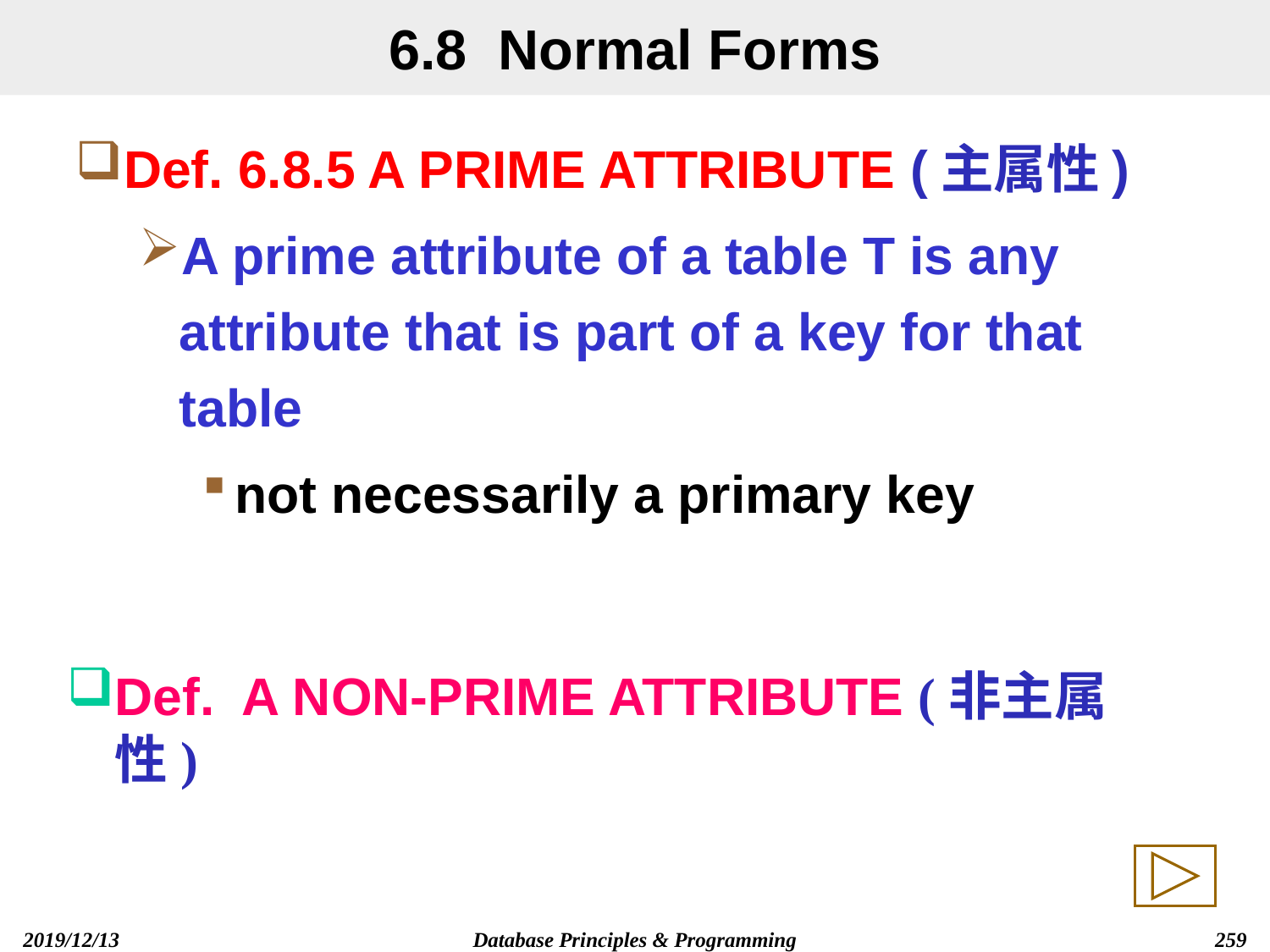

# 6.8  Normal Forms
Def. 6.8.5 A PRIME ATTRIBUTE (主属性)
A prime attribute of a table T is any attribute that is part of a key for that table
not necessarily a primary key
Def.  A NON-PRIME ATTRIBUTE (非主属性)

2019/12/13
Database Principles & Programming
259